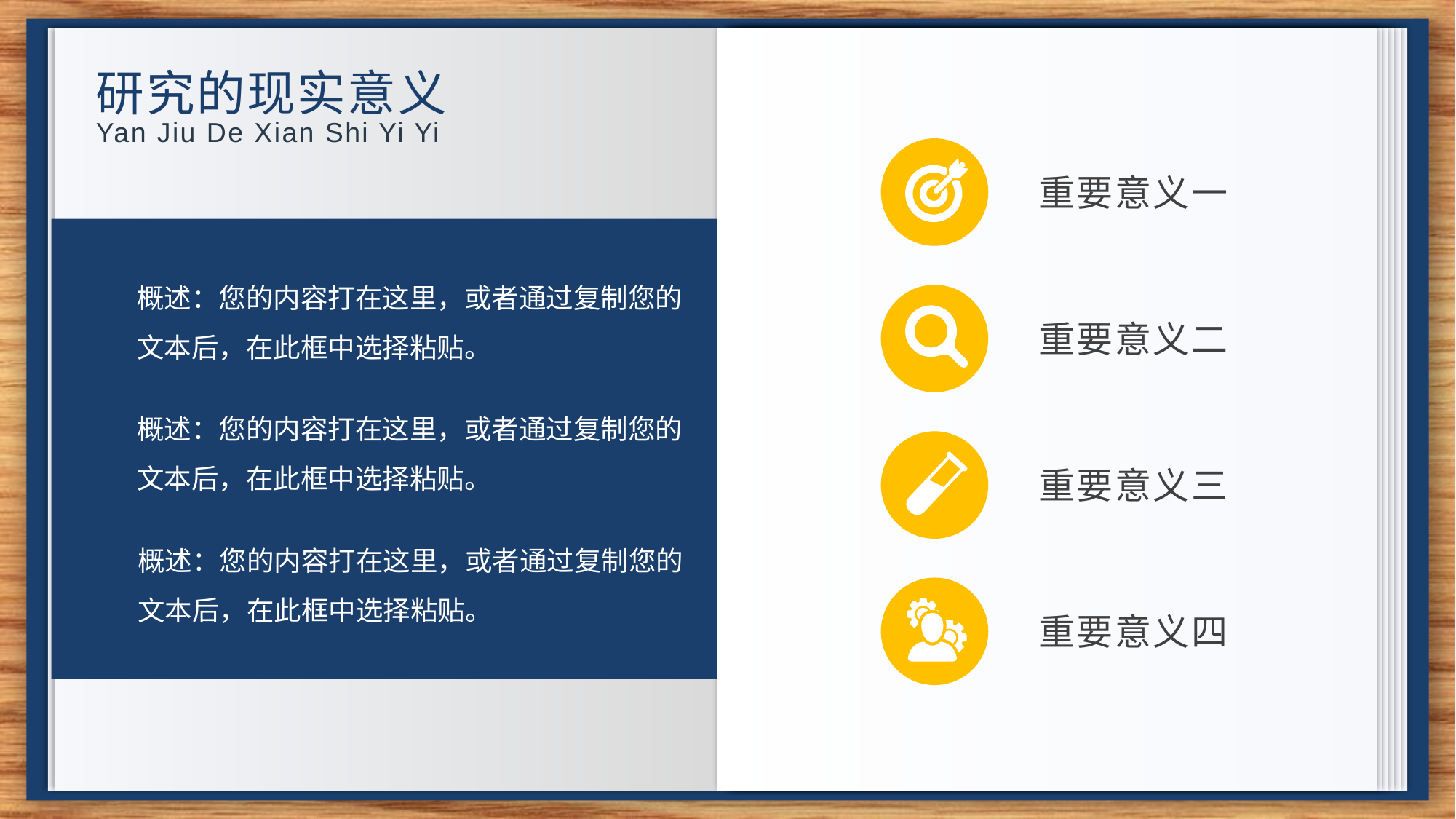

研究的现实意义
Yan Jiu De Xian Shi Yi Yi

重要意义一

概述：您的内容打在这里，或者通过复制您的文本后，在此框中选择粘贴。

重要意义二
概述：您的内容打在这里，或者通过复制您的文本后，在此框中选择粘贴。

重要意义三
概述：您的内容打在这里，或者通过复制您的文本后，在此框中选择粘贴。

重要意义四